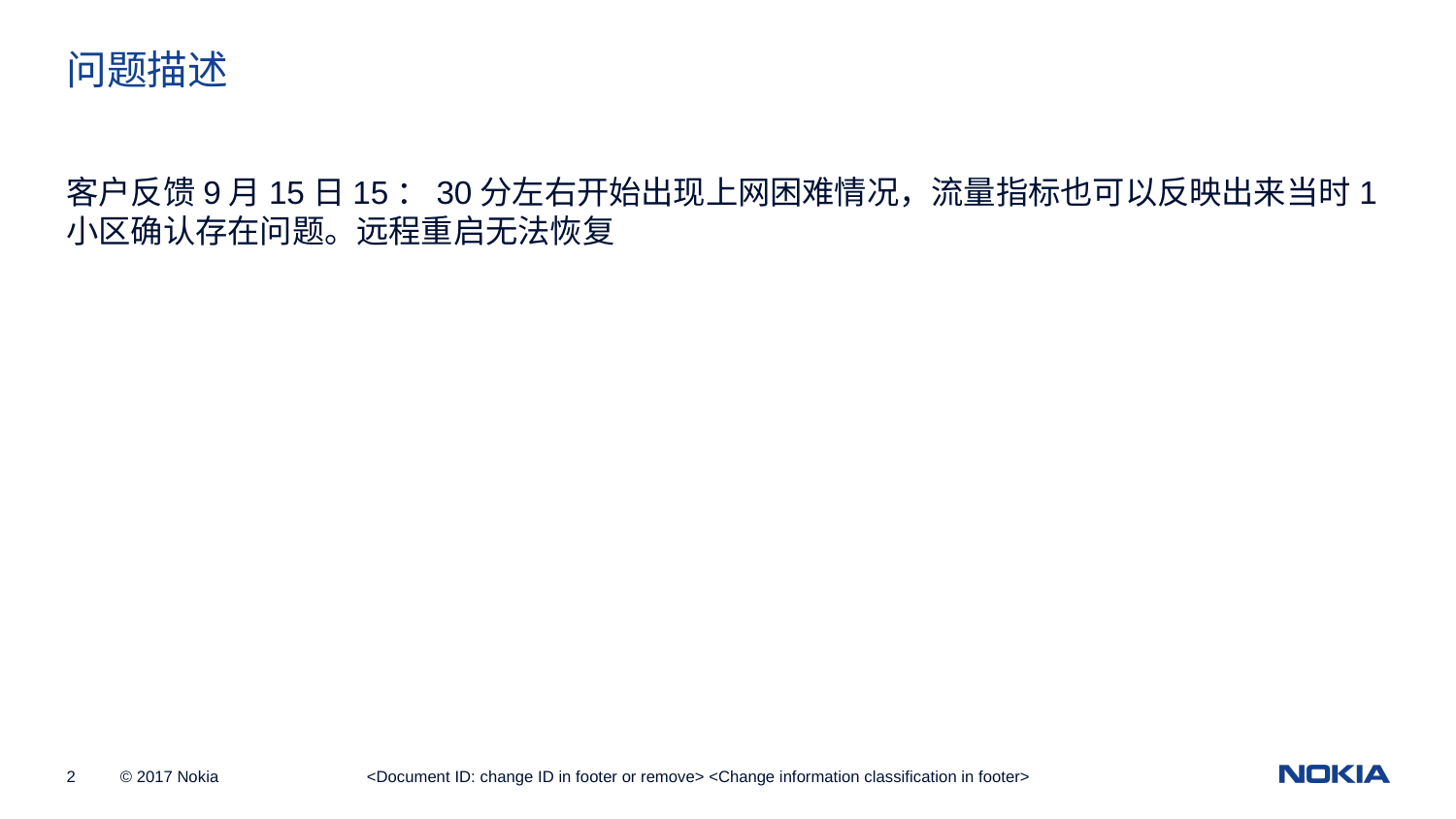

问题描述

客户反馈9月15日15：30分左右开始出现上网困难情况，流量指标也可以反映出来当时1小区确认存在问题。远程重启无法恢复

<Document ID: change ID in footer or remove> <Change information classification in footer>